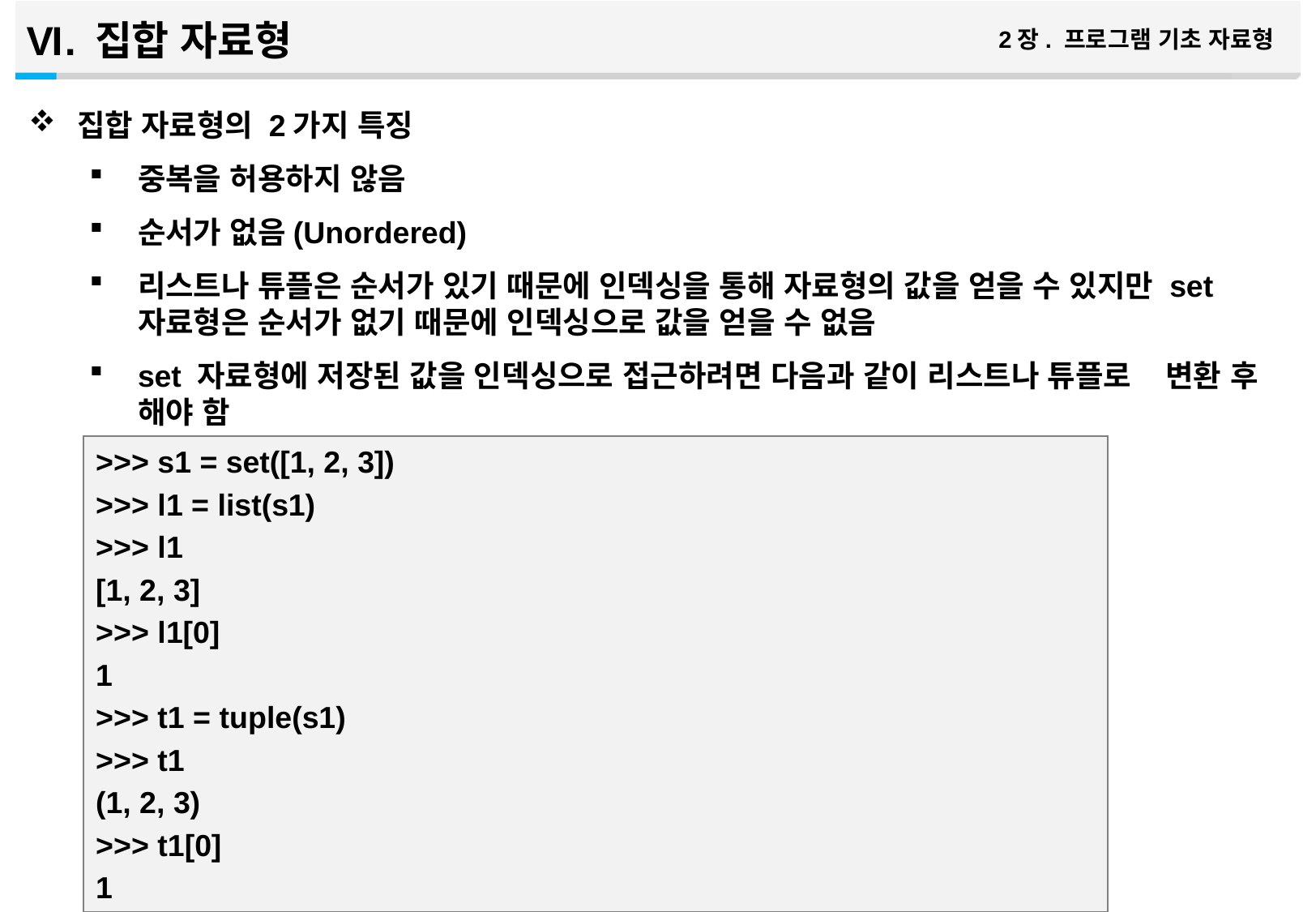

집합 자료형
2장. 프로그램 기초 자료형
집합 자료형의 2가지 특징
중복을 허용하지 않음
순서가 없음(Unordered)
리스트나 튜플은 순서가 있기 때문에 인덱싱을 통해 자료형의 값을 얻을 수 있지만 set 자료형은 순서가 없기 때문에 인덱싱으로 값을 얻을 수 없음
set 자료형에 저장된 값을 인덱싱으로 접근하려면 다음과 같이 리스트나 튜플로    변환 후 해야 함

>>> s1 = set([1, 2, 3])
>>> l1 = list(s1)
>>> l1
[1, 2, 3]
>>> l1[0]
1
>>> t1 = tuple(s1)
>>> t1
(1, 2, 3)
>>> t1[0]
1
37